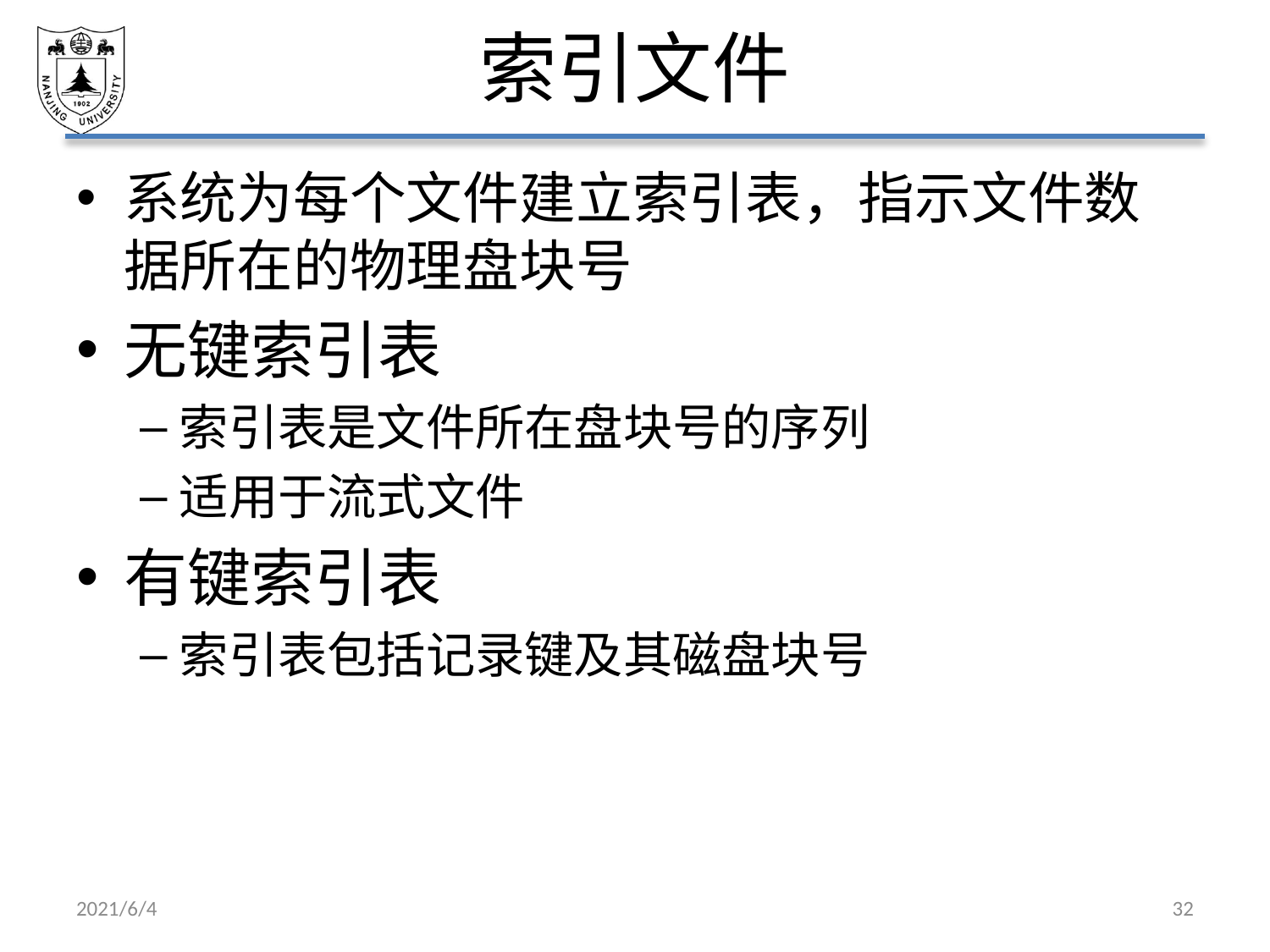

# 索引文件
系统为每个文件建立索引表，指示文件数据所在的物理盘块号
无键索引表
索引表是文件所在盘块号的序列
适用于流式文件
有键索引表
索引表包括记录键及其磁盘块号

2021/6/4
32